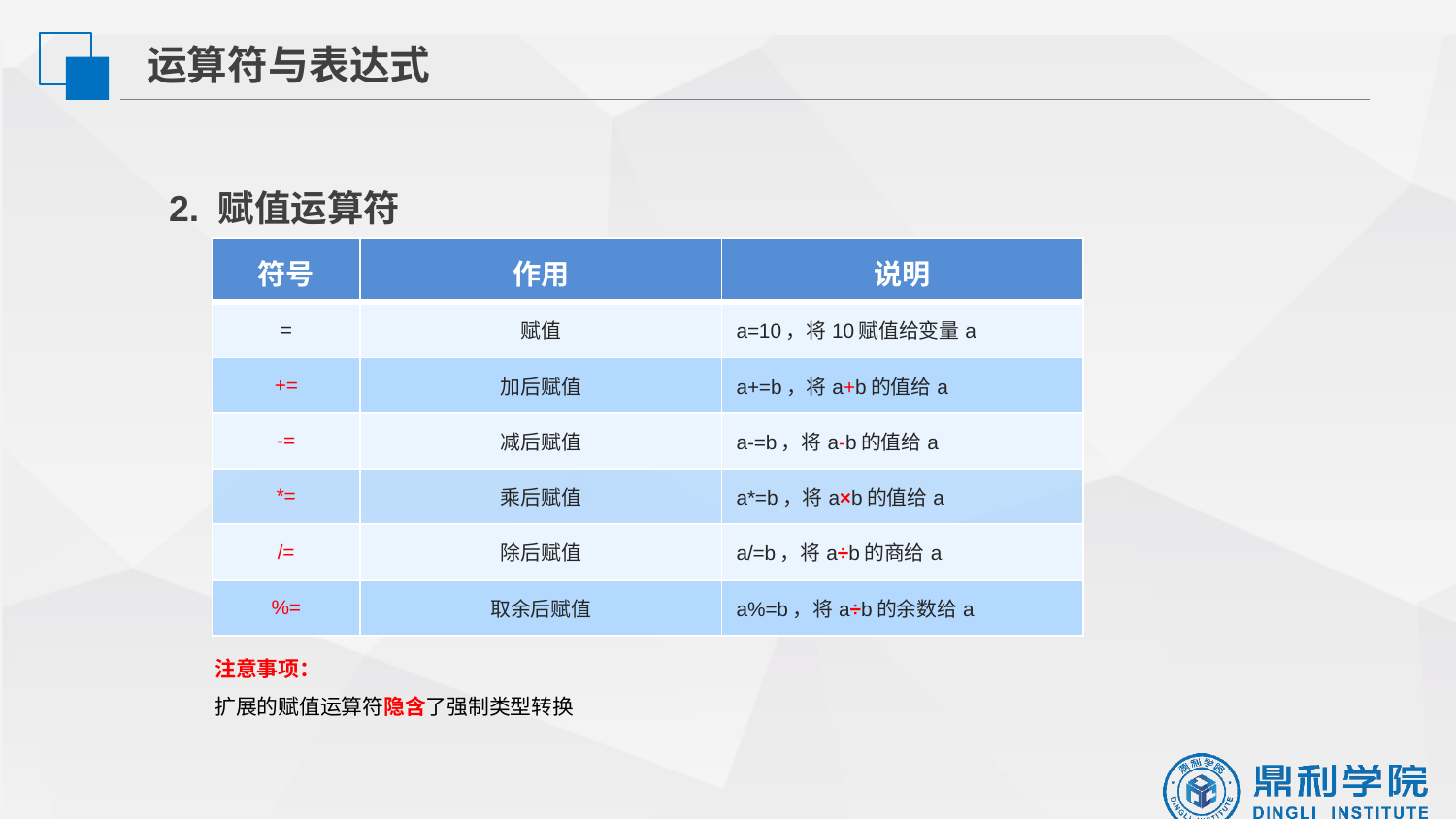

运算符与表达式

2. 赋值运算符
| 符号 | 作用 | 说明 |
| --- | --- | --- |
| = | 赋值 | a=10，将10赋值给变量a |
| += | 加后赋值 | a+=b，将a+b的值给a |
| -= | 减后赋值 | a-=b，将a-b的值给a |
| \*= | 乘后赋值 | a\*=b，将a×b的值给a |
| /= | 除后赋值 | a/=b，将a÷b的商给a |
| %= | 取余后赋值 | a%=b，将a÷b的余数给a |
注意事项：
扩展的赋值运算符隐含了强制类型转换